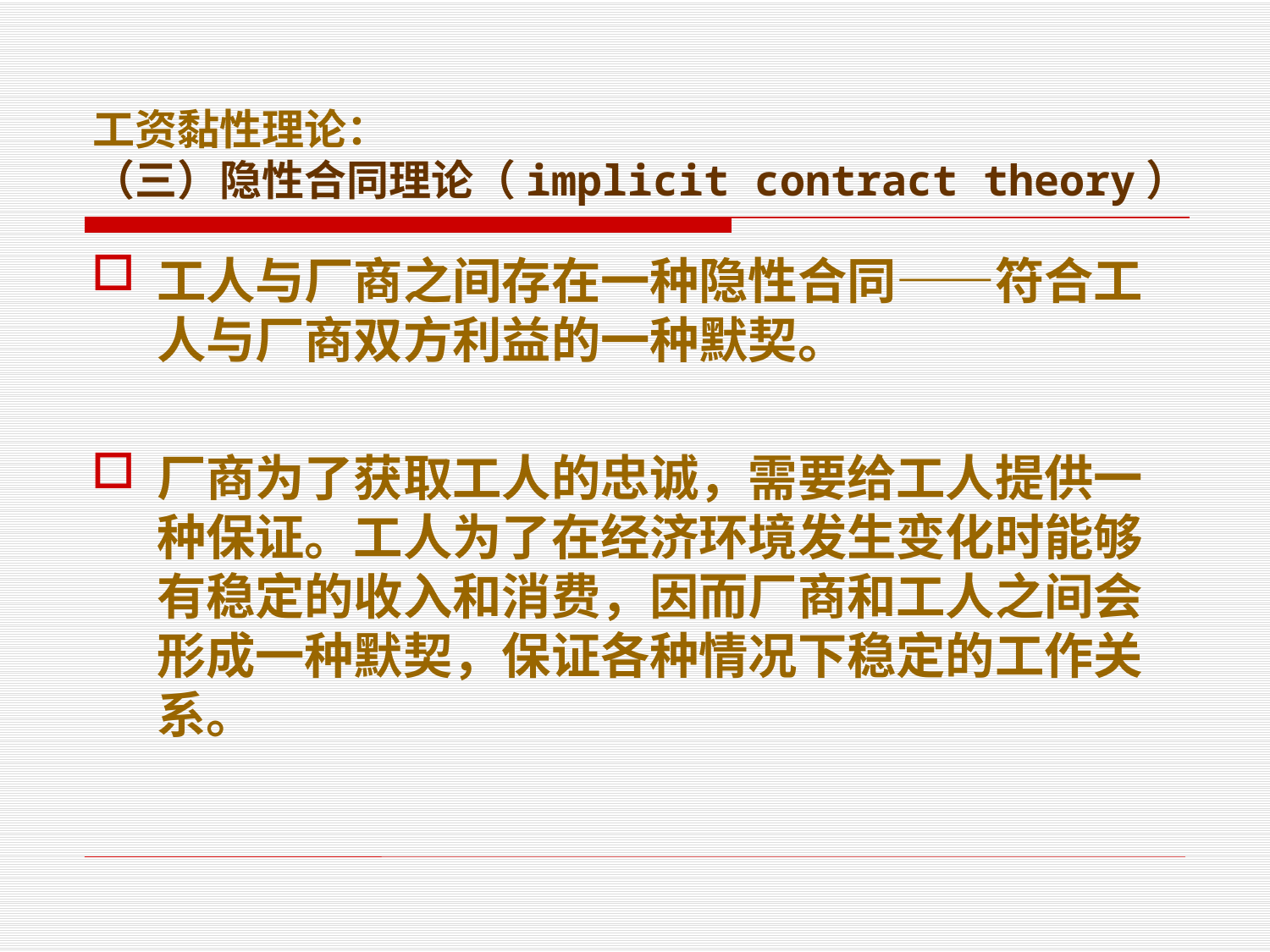

# 工资黏性理论： （三）隐性合同理论（implicit contract theory）
工人与厂商之间存在一种隐性合同——符合工人与厂商双方利益的一种默契。

厂商为了获取工人的忠诚，需要给工人提供一种保证。工人为了在经济环境发生变化时能够有稳定的收入和消费，因而厂商和工人之间会形成一种默契，保证各种情况下稳定的工作关系。